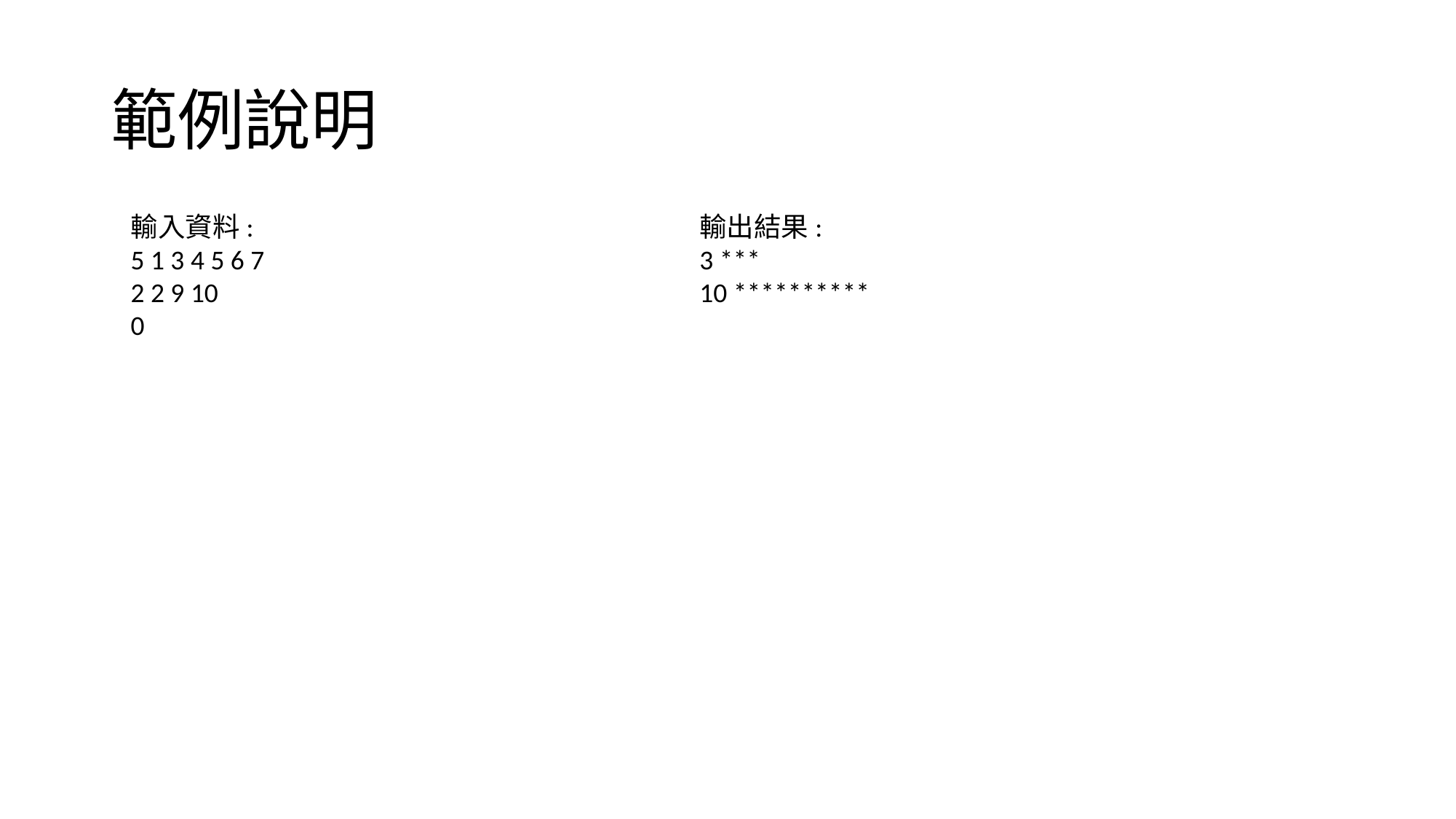

# 範例說明
輸入資料:
5 1 3 4 5 6 7
2 2 9 10
0

輸出結果:
3 ***
10 **********